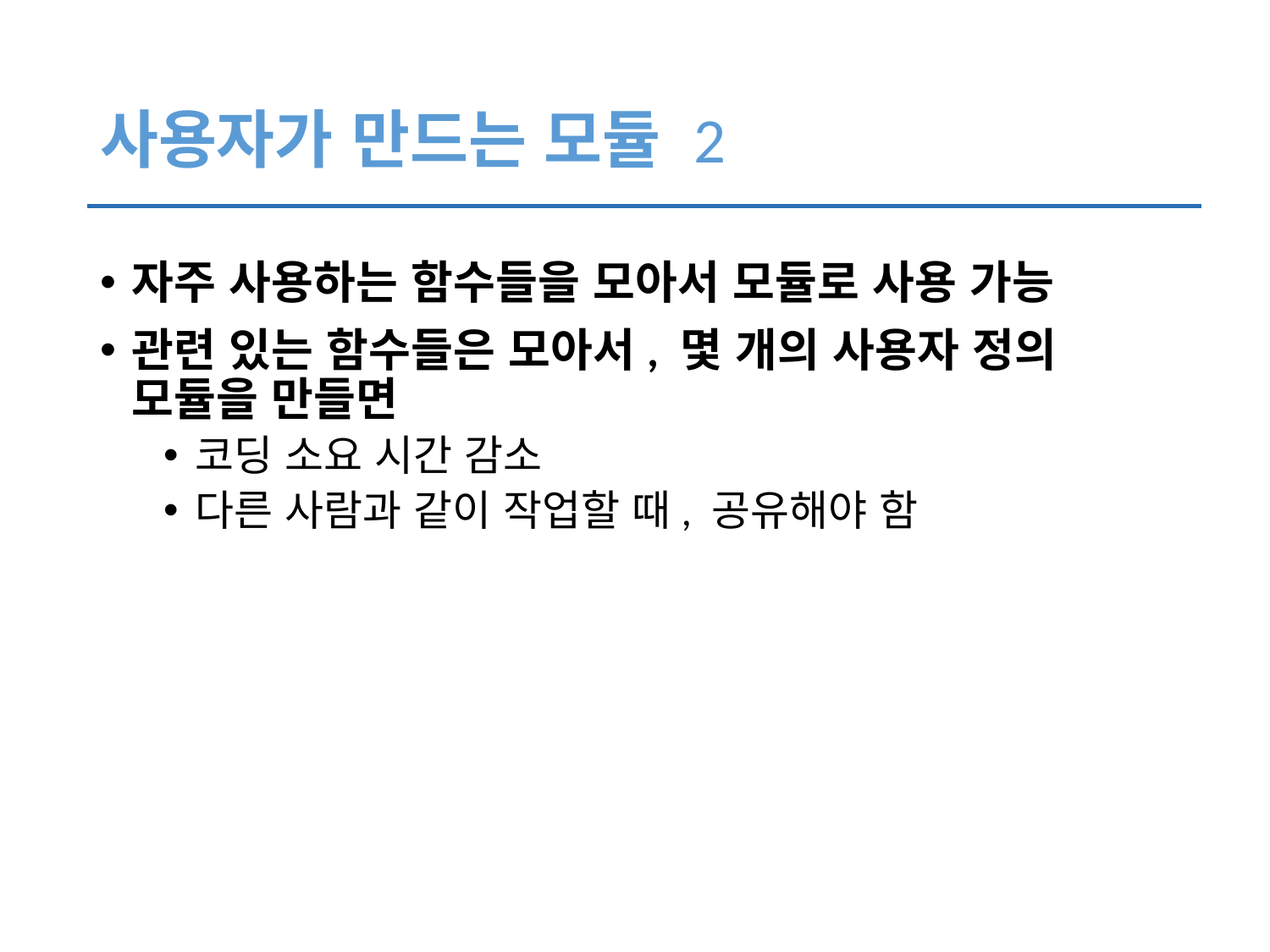

# 사용자가 만드는 모듈 2
자주 사용하는 함수들을 모아서 모듈로 사용 가능
관련 있는 함수들은 모아서, 몇 개의 사용자 정의 모듈을 만들면
코딩 소요 시간 감소
다른 사람과 같이 작업할 때, 공유해야 함